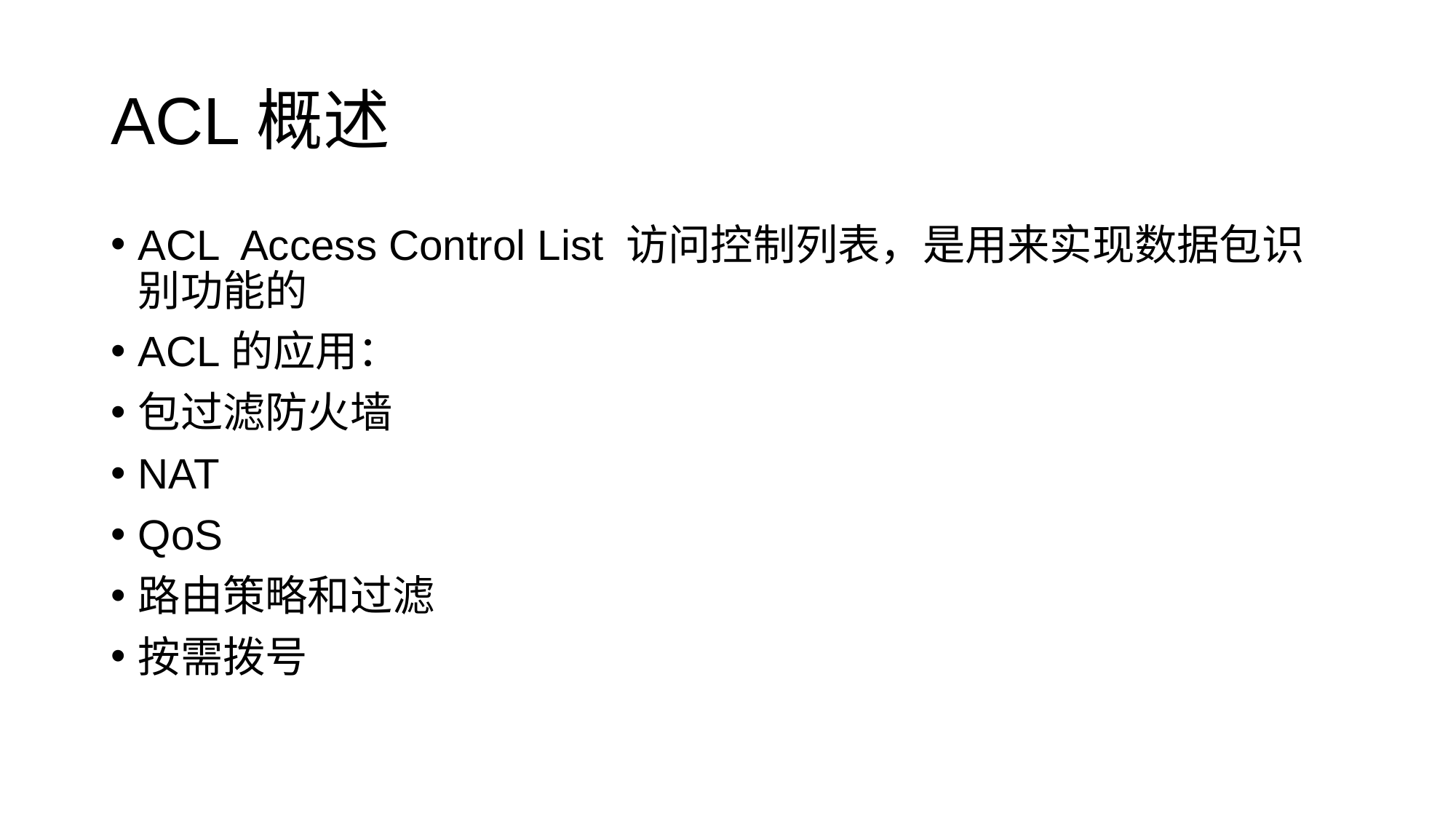

# ACL概述
ACL  Access Control List 访问控制列表，是用来实现数据包识别功能的
ACL的应用：
包过滤防火墙
NAT
QoS
路由策略和过滤
按需拨号